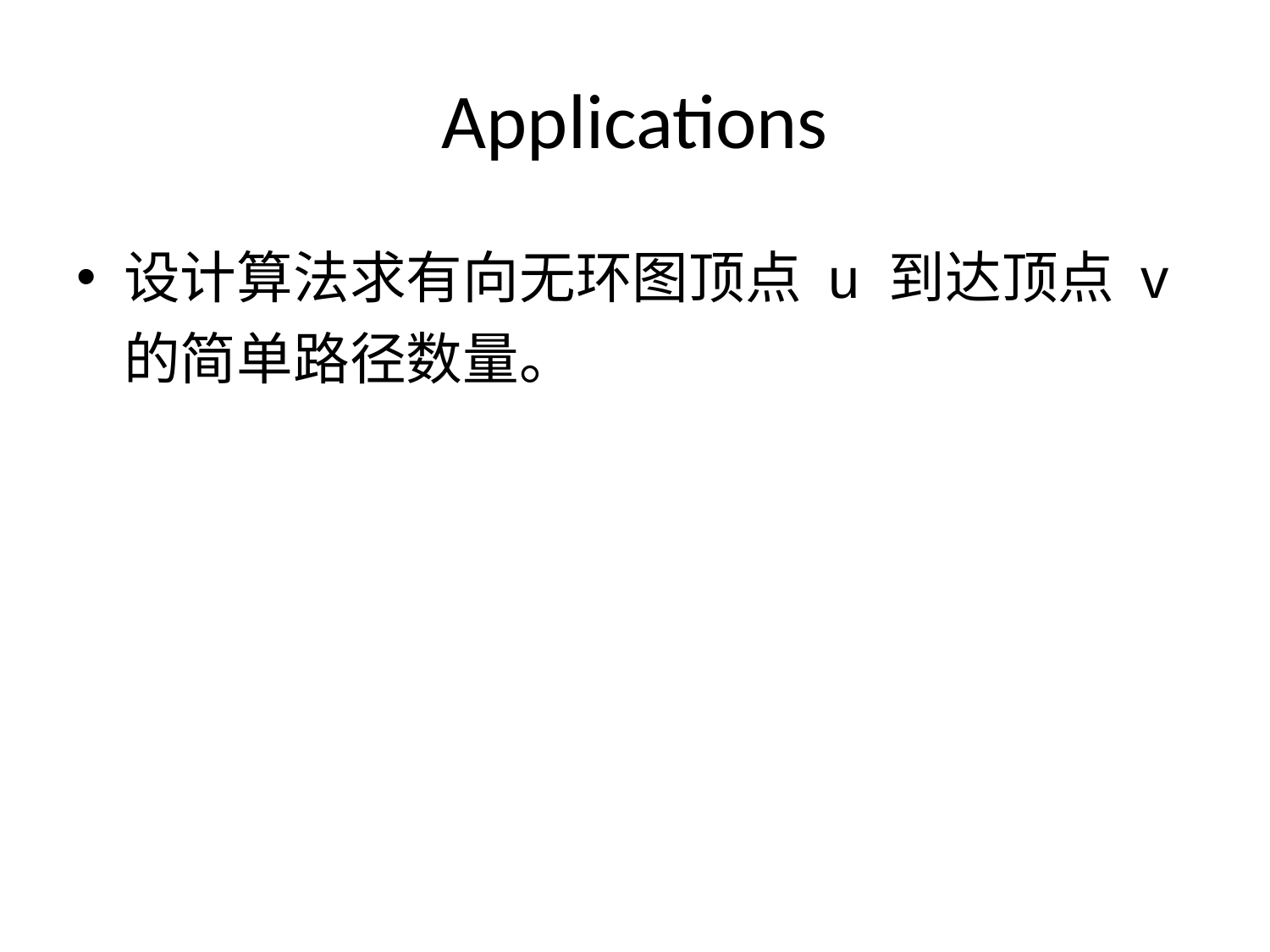

# Applications
设计算法求有向无环图顶点 u 到达顶点 v 的简单路径数量。